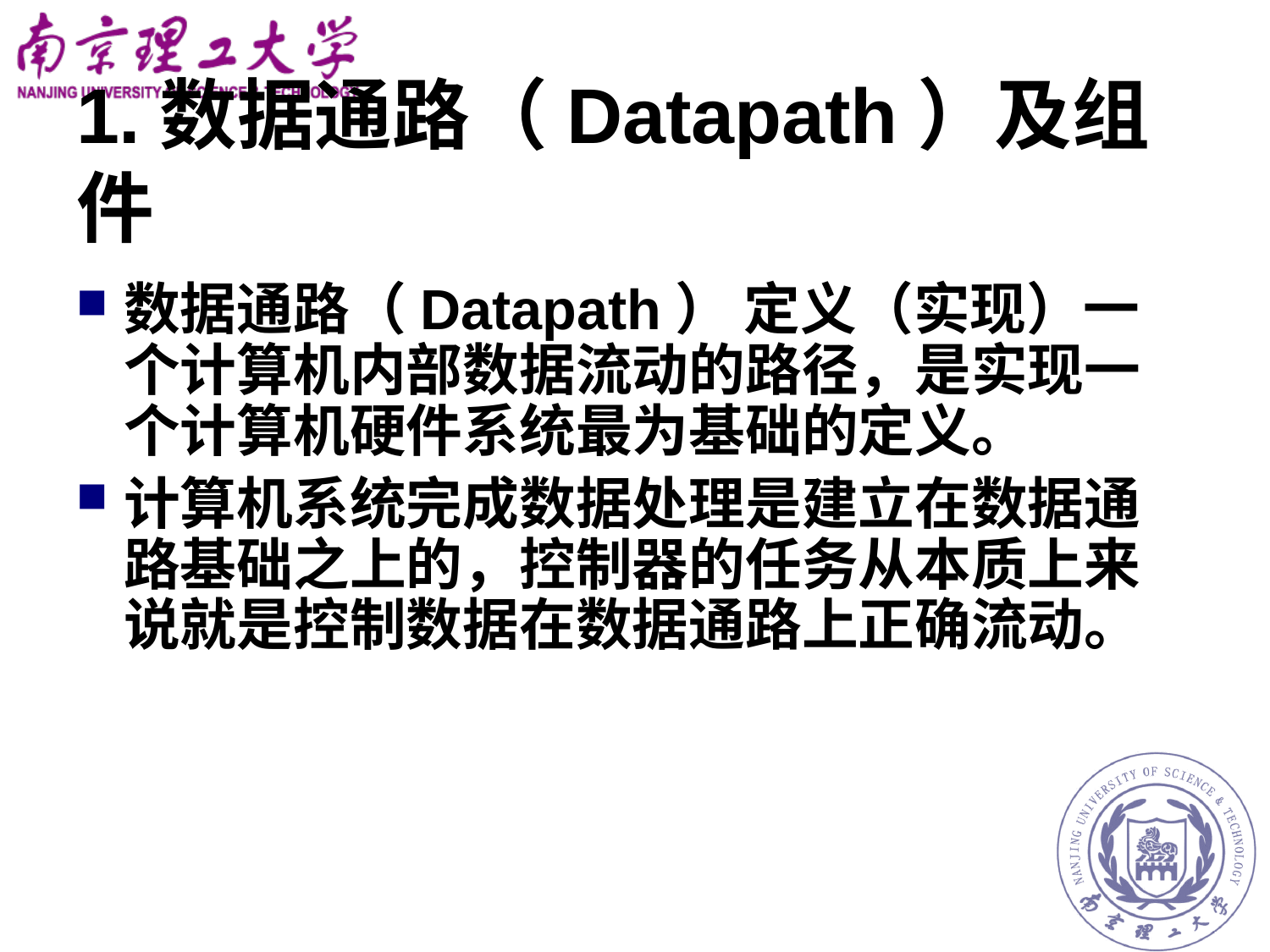

# 1.数据通路（Datapath）及组件
数据通路（Datapath） 定义（实现）一个计算机内部数据流动的路径，是实现一个计算机硬件系统最为基础的定义。
计算机系统完成数据处理是建立在数据通路基础之上的，控制器的任务从本质上来说就是控制数据在数据通路上正确流动。